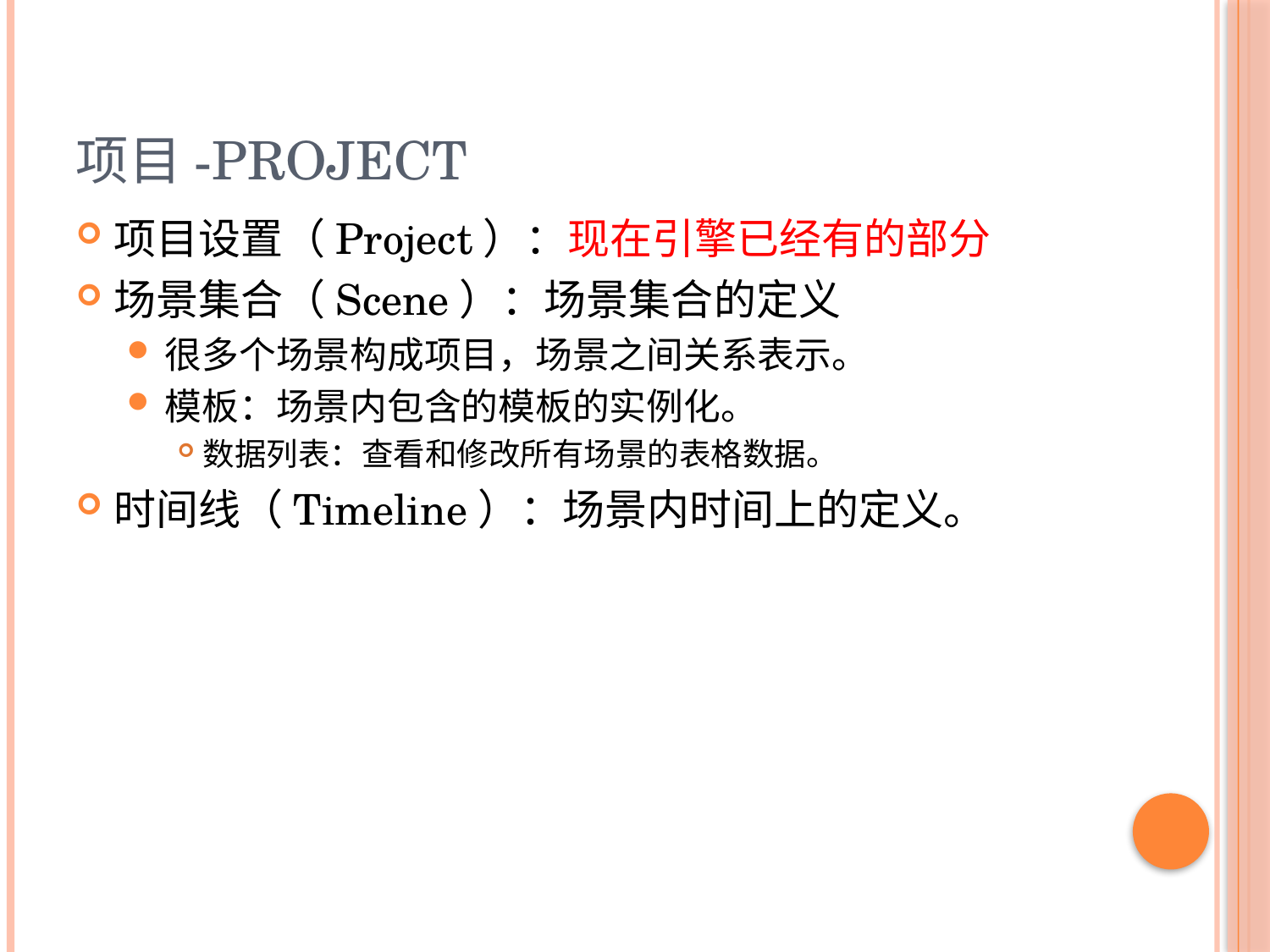

# 项目-Project
项目设置（Project）：现在引擎已经有的部分
场景集合（Scene）：场景集合的定义
很多个场景构成项目，场景之间关系表示。
模板：场景内包含的模板的实例化。
数据列表：查看和修改所有场景的表格数据。
时间线（Timeline）：场景内时间上的定义。